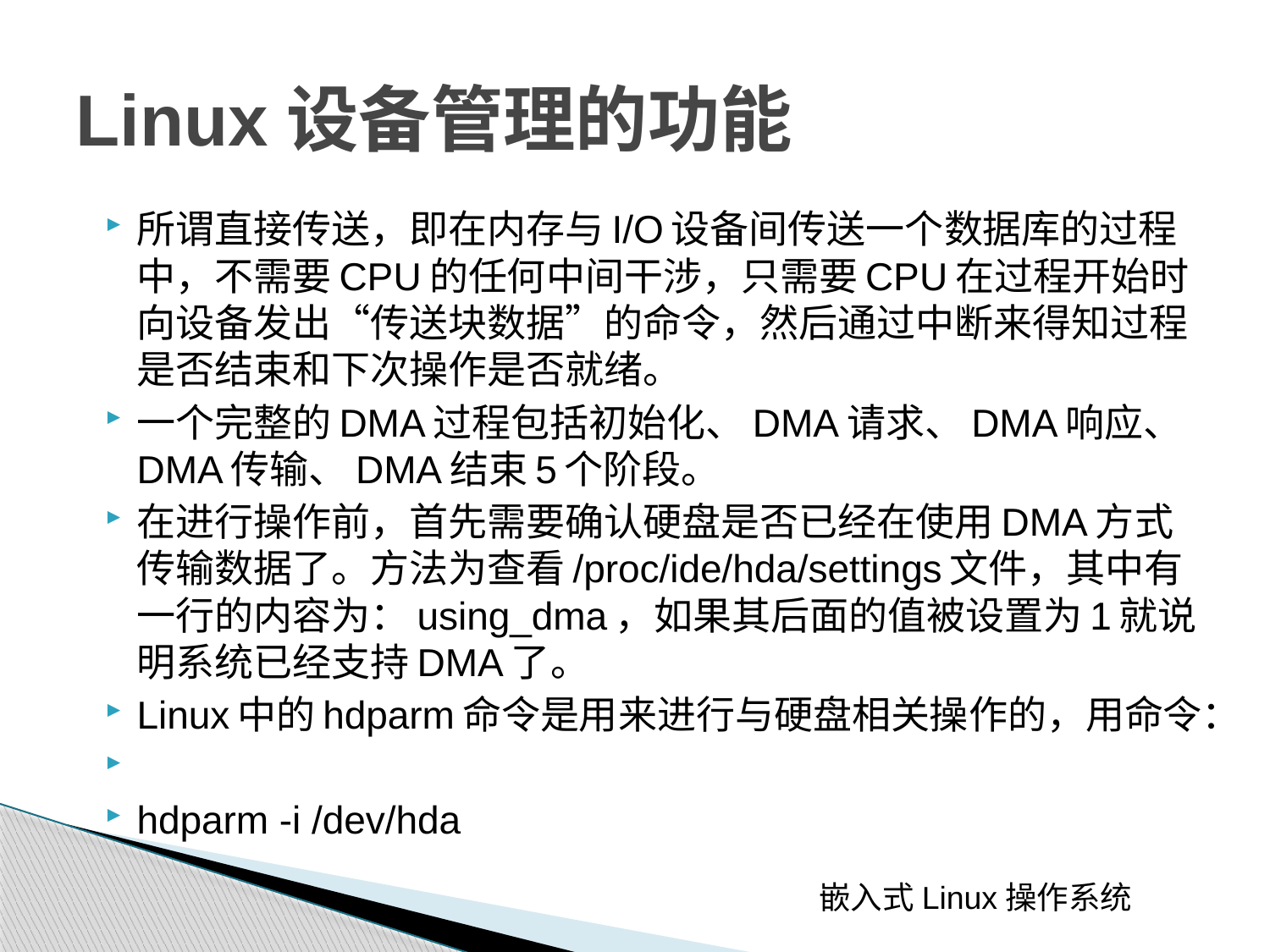

# Linux设备管理的功能
所谓直接传送，即在内存与I/O设备间传送一个数据库的过程中，不需要CPU的任何中间干涉，只需要CPU在过程开始时向设备发出“传送块数据”的命令，然后通过中断来得知过程是否结束和下次操作是否就绪。
一个完整的DMA过程包括初始化、DMA请求、DMA响应、DMA传输、DMA结束5个阶段。
在进行操作前，首先需要确认硬盘是否已经在使用DMA方式传输数据了。方法为查看/proc/ide/hda/settings文件，其中有一行的内容为：using_dma，如果其后面的值被设置为1就说明系统已经支持DMA了。
Linux中的hdparm命令是用来进行与硬盘相关操作的，用命令：

hdparm -i /dev/hda
         嵌入式Linux操作系统